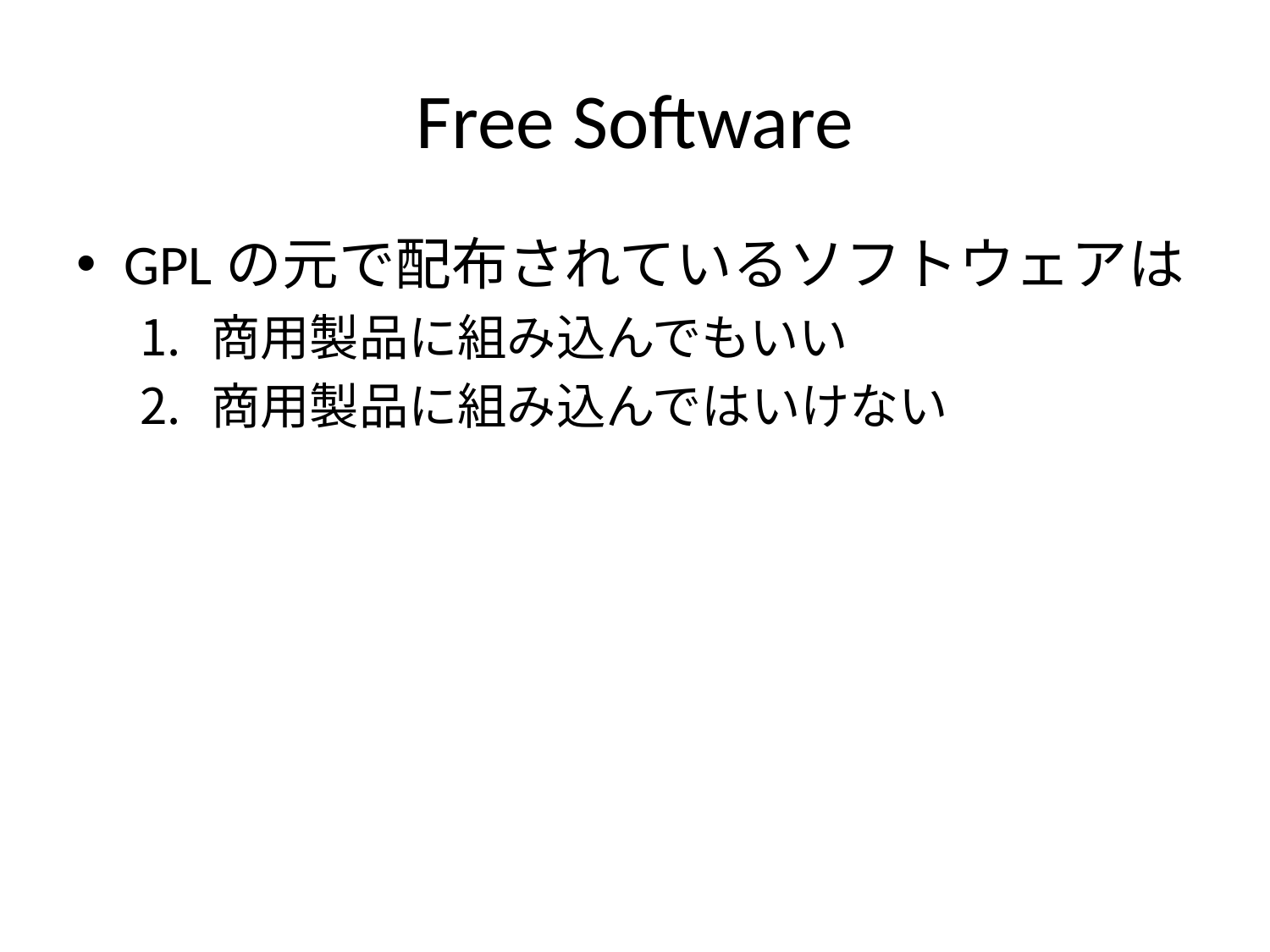

# Free Software
GPLの元で配布されているソフトウェアは
商用製品に組み込んでもいい
商用製品に組み込んではいけない